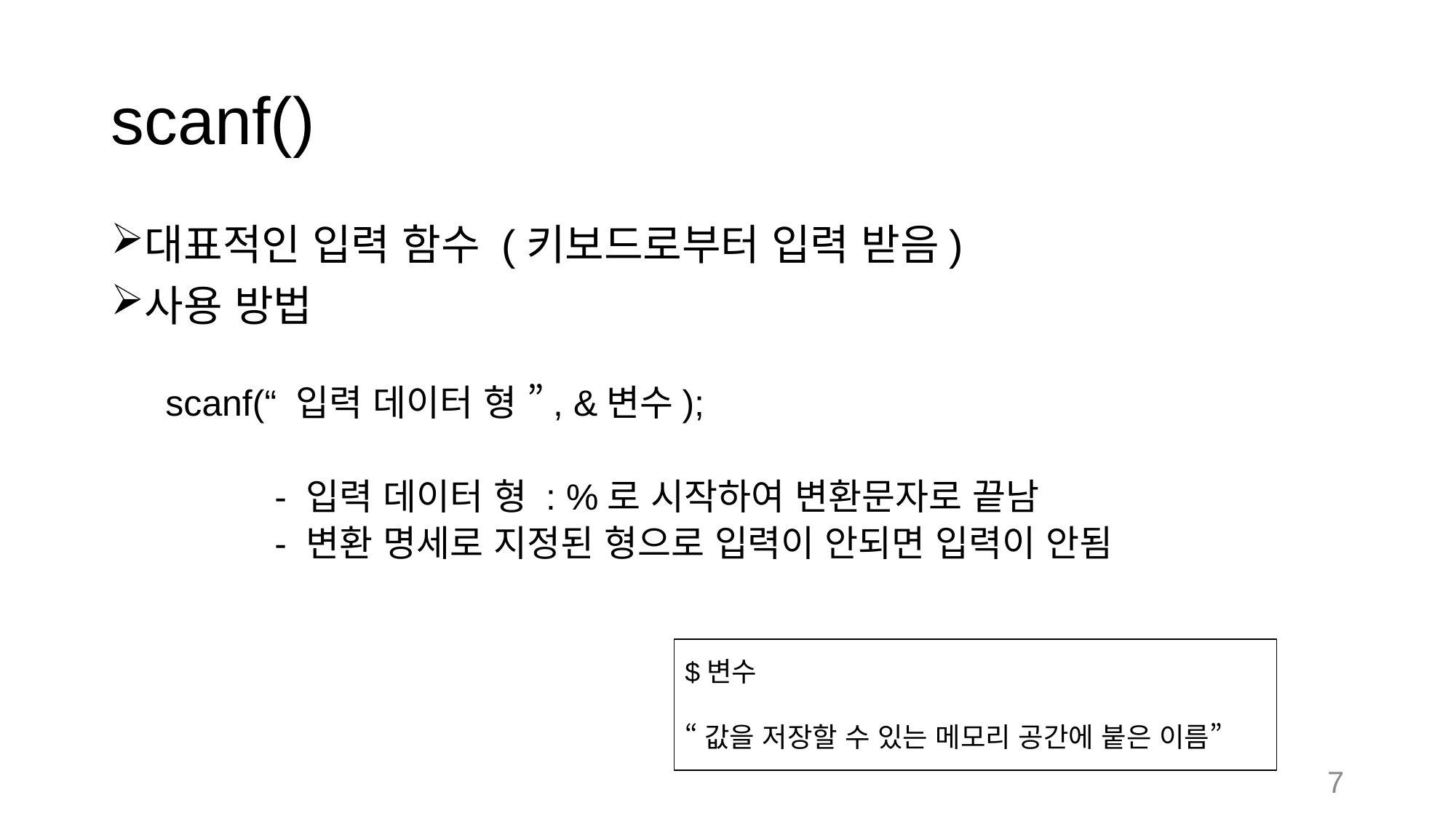

# scanf()
대표적인 입력 함수 (키보드로부터 입력 받음)
사용 방법

scanf(“ 입력 데이터 형 ”, &변수);

	- 입력 데이터 형 : %로 시작하여 변환문자로 끝남
	- 변환 명세로 지정된 형으로 입력이 안되면 입력이 안됨

$변수

“값을 저장할 수 있는 메모리 공간에 붙은 이름”
7